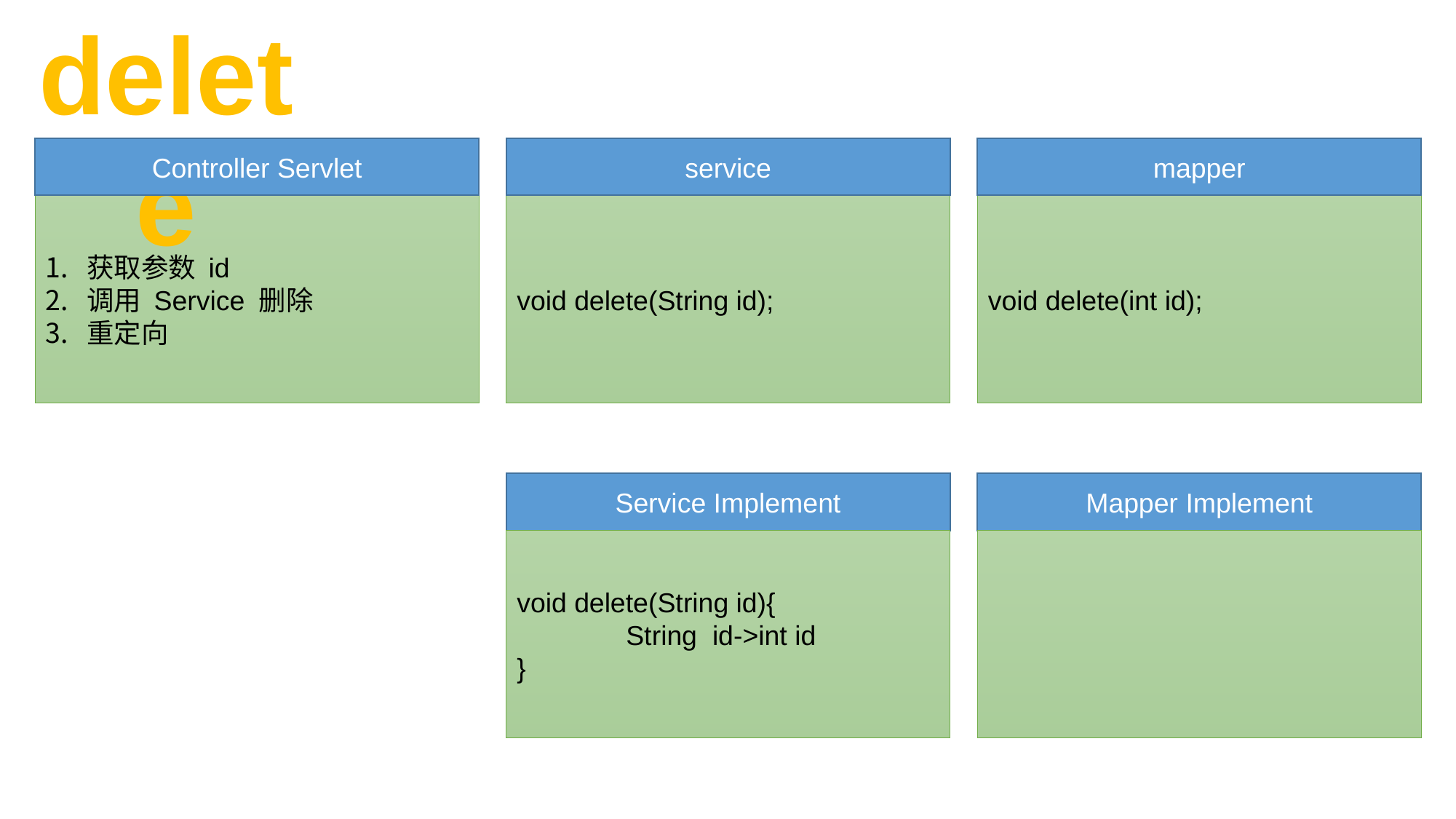

delete
Controller Servlet
service
mapper
void delete(int id);
获取参数 id
调用 Service 删除
重定向
void delete(String id);
Service Implement
Mapper Implement
void delete(String id){
	String  id->int id
}